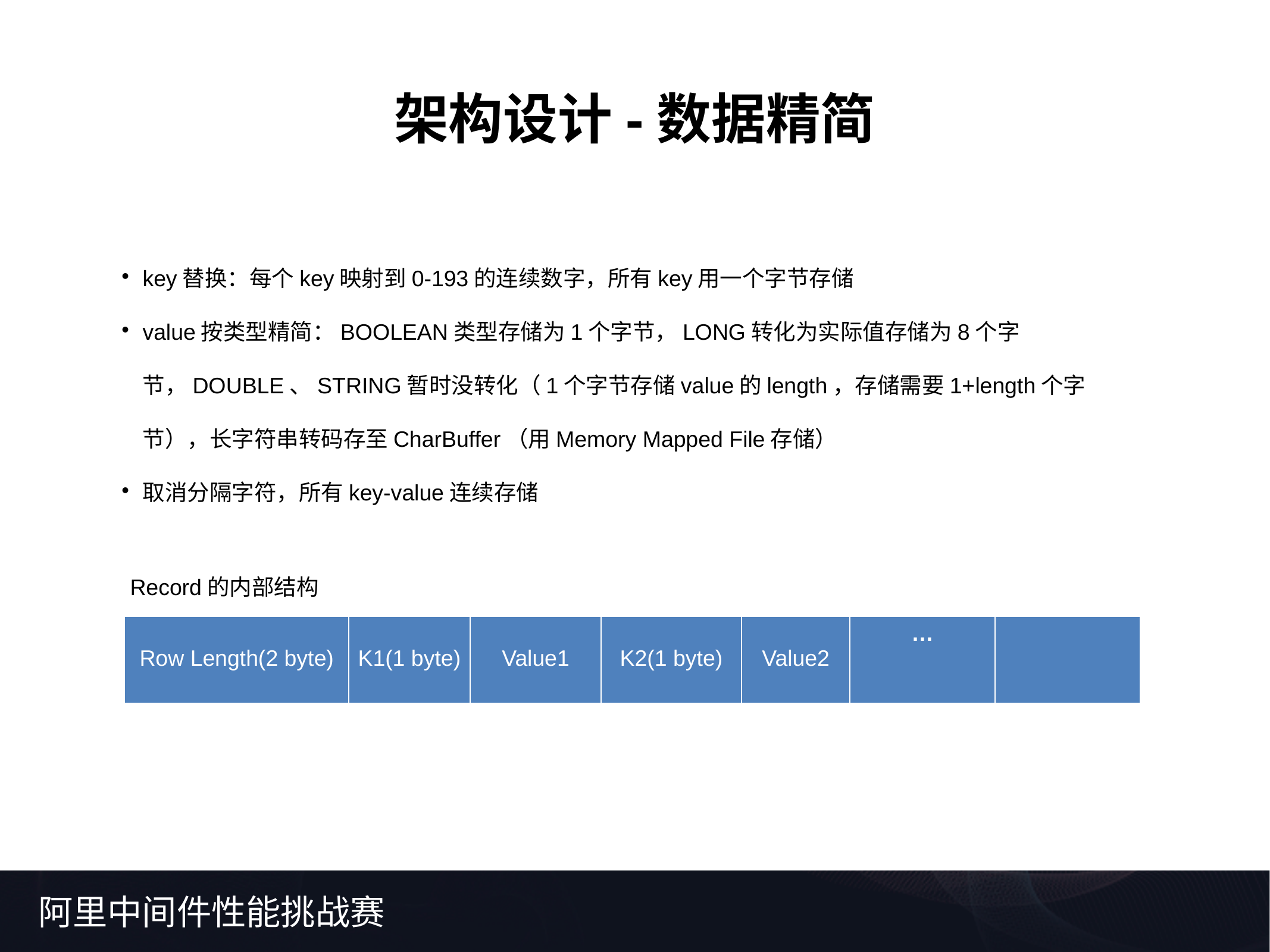

架构设计-数据精简

key替换：每个key映射到0-193的连续数字，所有key用一个字节存储
value按类型精简：BOOLEAN类型存储为1个字节，LONG转化为实际值存储为8个字节，DOUBLE、STRING暂时没转化（1个字节存储value的length，存储需要1+length个字节），长字符串转码存至CharBuffer（用Memory Mapped File存储）
取消分隔字符，所有key-value连续存储

Record的内部结构
| Row Length(2 byte) | K1(1 byte) | Value1 | K2(1 byte) | Value2 | … |  |
| --- | --- | --- | --- | --- | --- | --- |